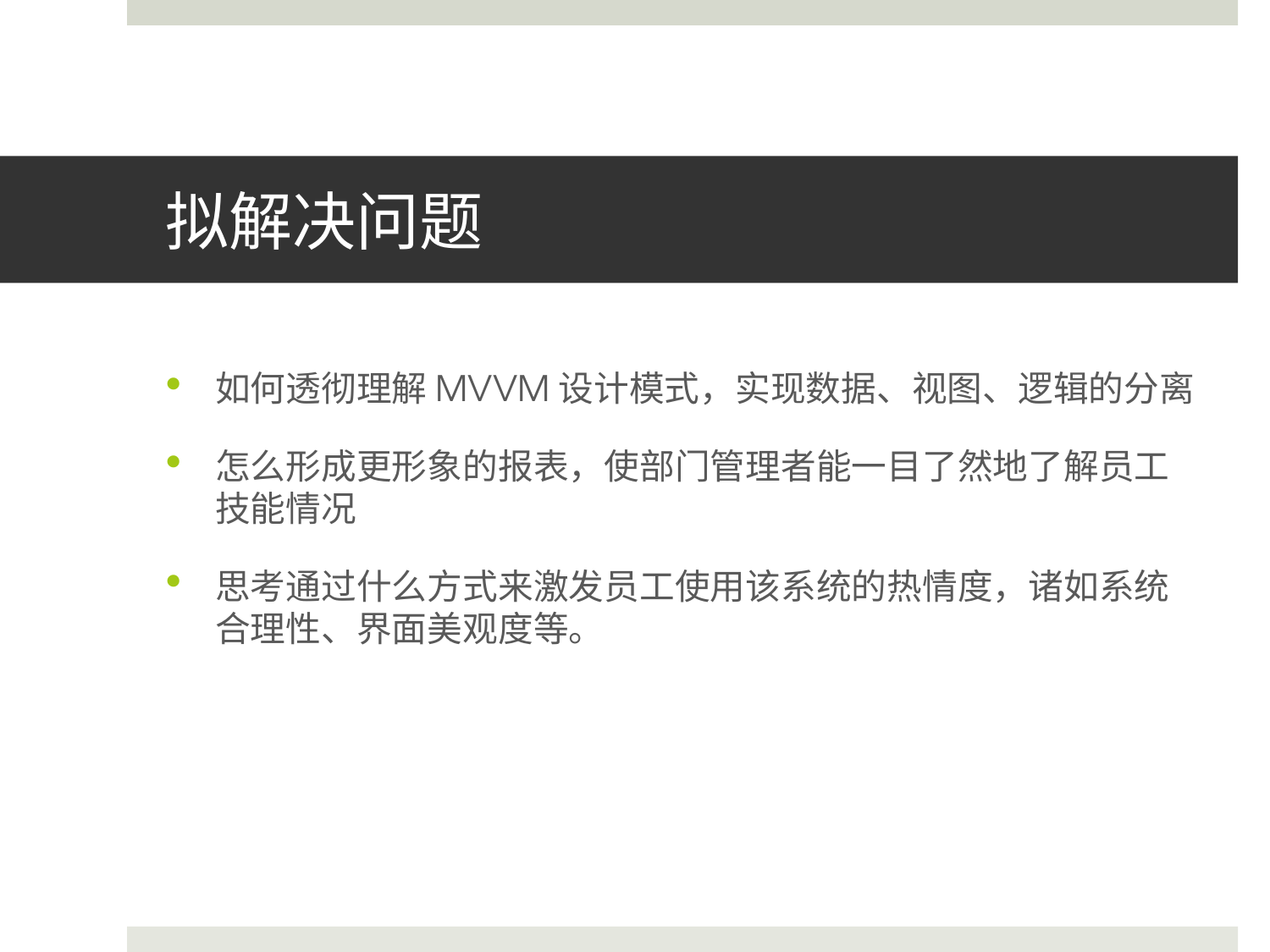

# 拟解决问题
如何透彻理解MVVM设计模式，实现数据、视图、逻辑的分离
怎么形成更形象的报表，使部门管理者能一目了然地了解员工技能情况
思考通过什么方式来激发员工使用该系统的热情度，诸如系统合理性、界面美观度等。